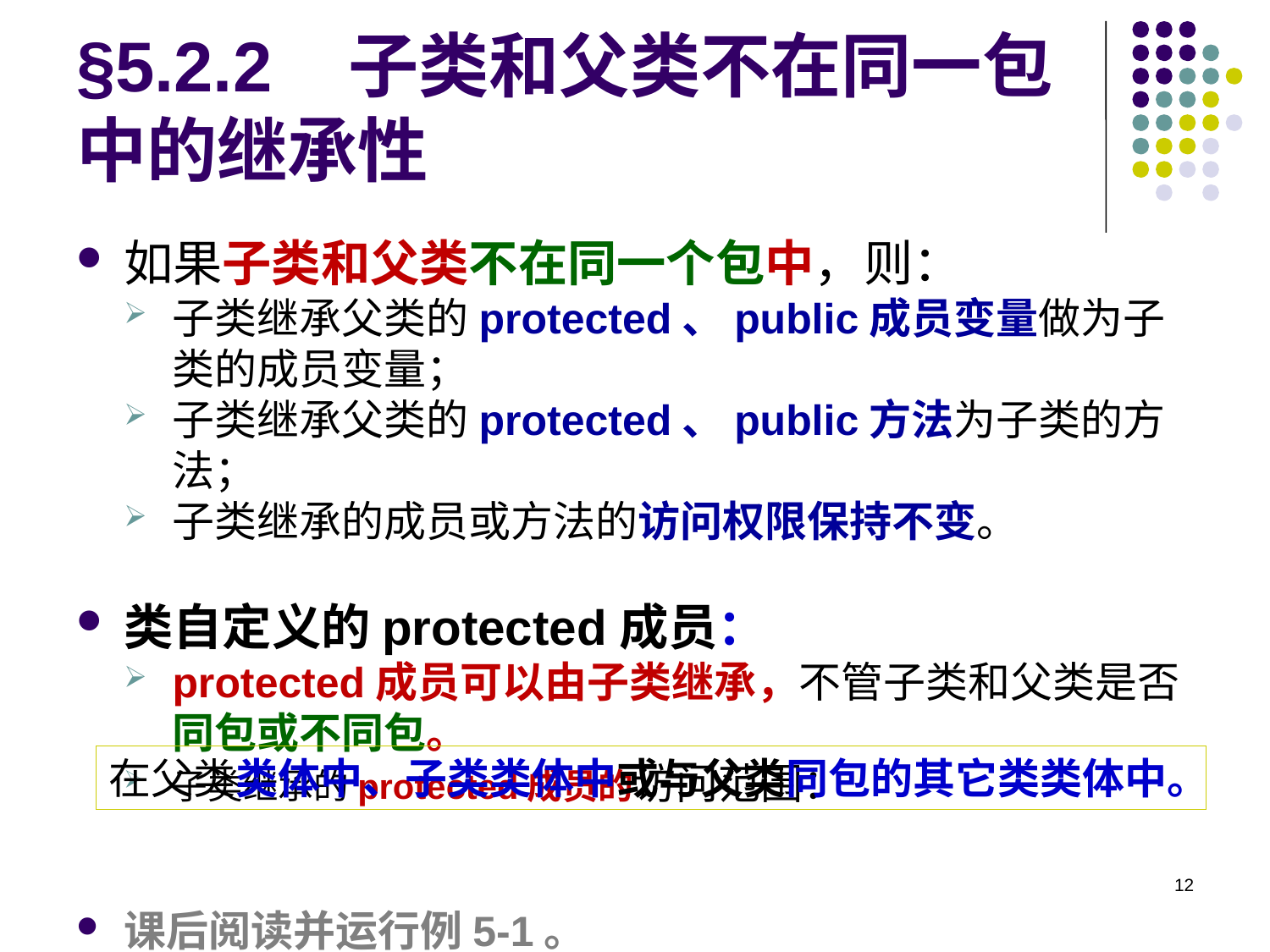

# §5.2.2   子类和父类不在同一包中的继承性
如果子类和父类不在同一个包中，则：
子类继承父类的protected、public成员变量做为子类的成员变量；
子类继承父类的protected、public方法为子类的方法；
子类继承的成员或方法的访问权限保持不变。

类自定义的protected成员：
protected成员可以由子类继承，不管子类和父类是否同包或不同包。
子类继承的protected成员的访问范围：

课后阅读并运行例5-1。

在父类类体中、子类类体中或与父类同包的其它类类体中。
12